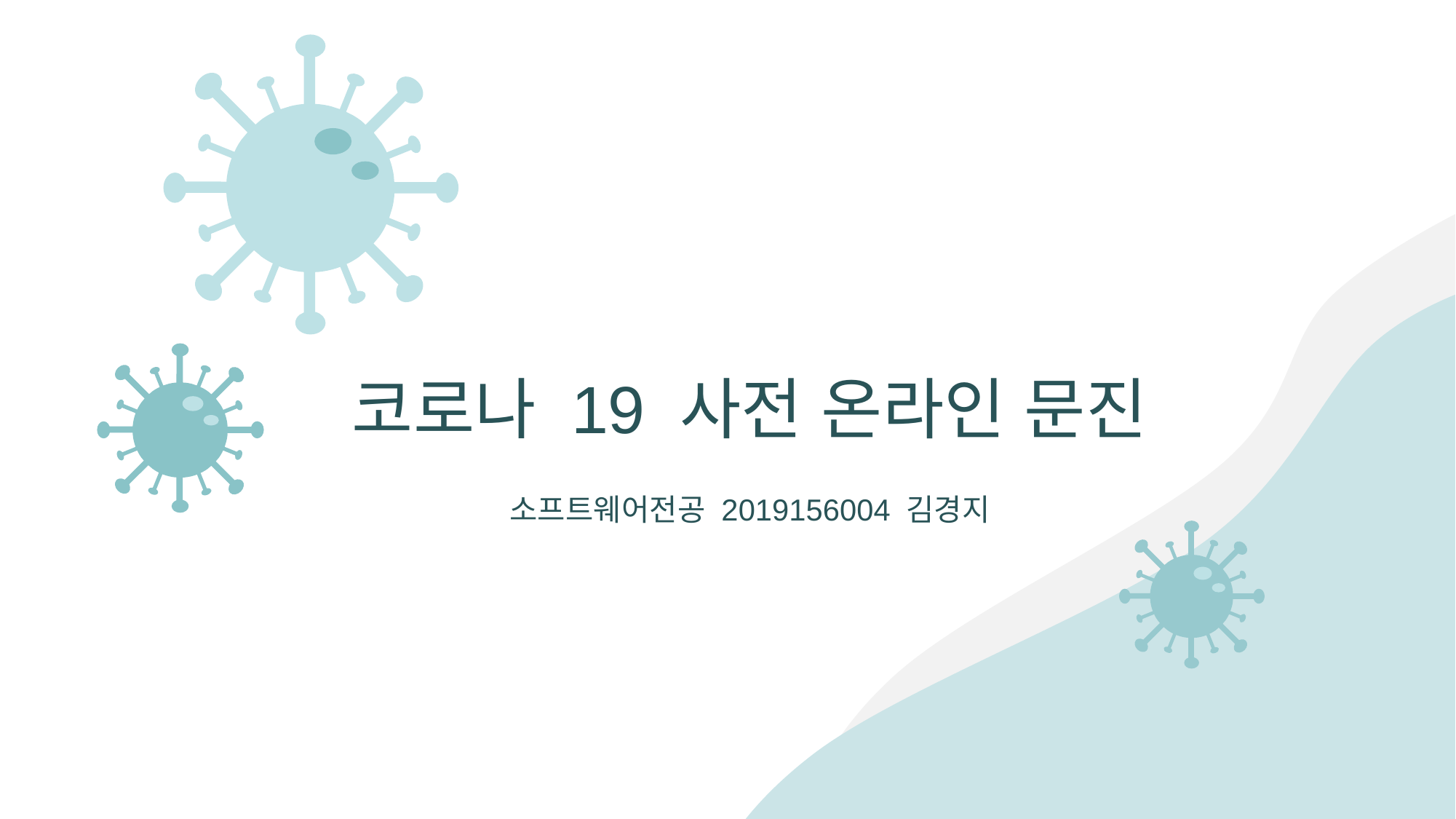

코로나 19 사전 온라인 문진
소프트웨어전공 2019156004 김경지